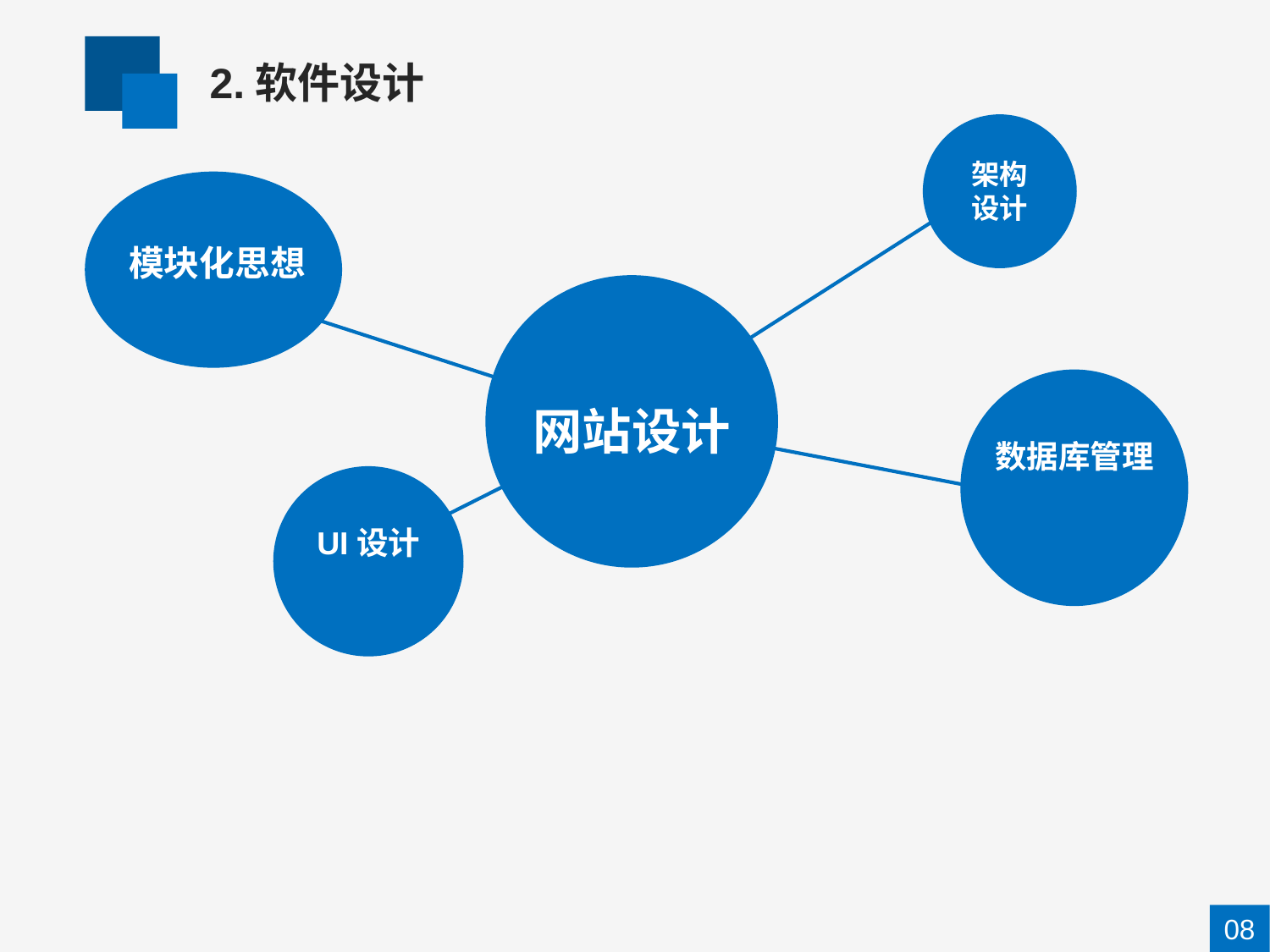

2.软件设计

架构
设计

模块化思想

网站设计

数据库管理

UI设计
08